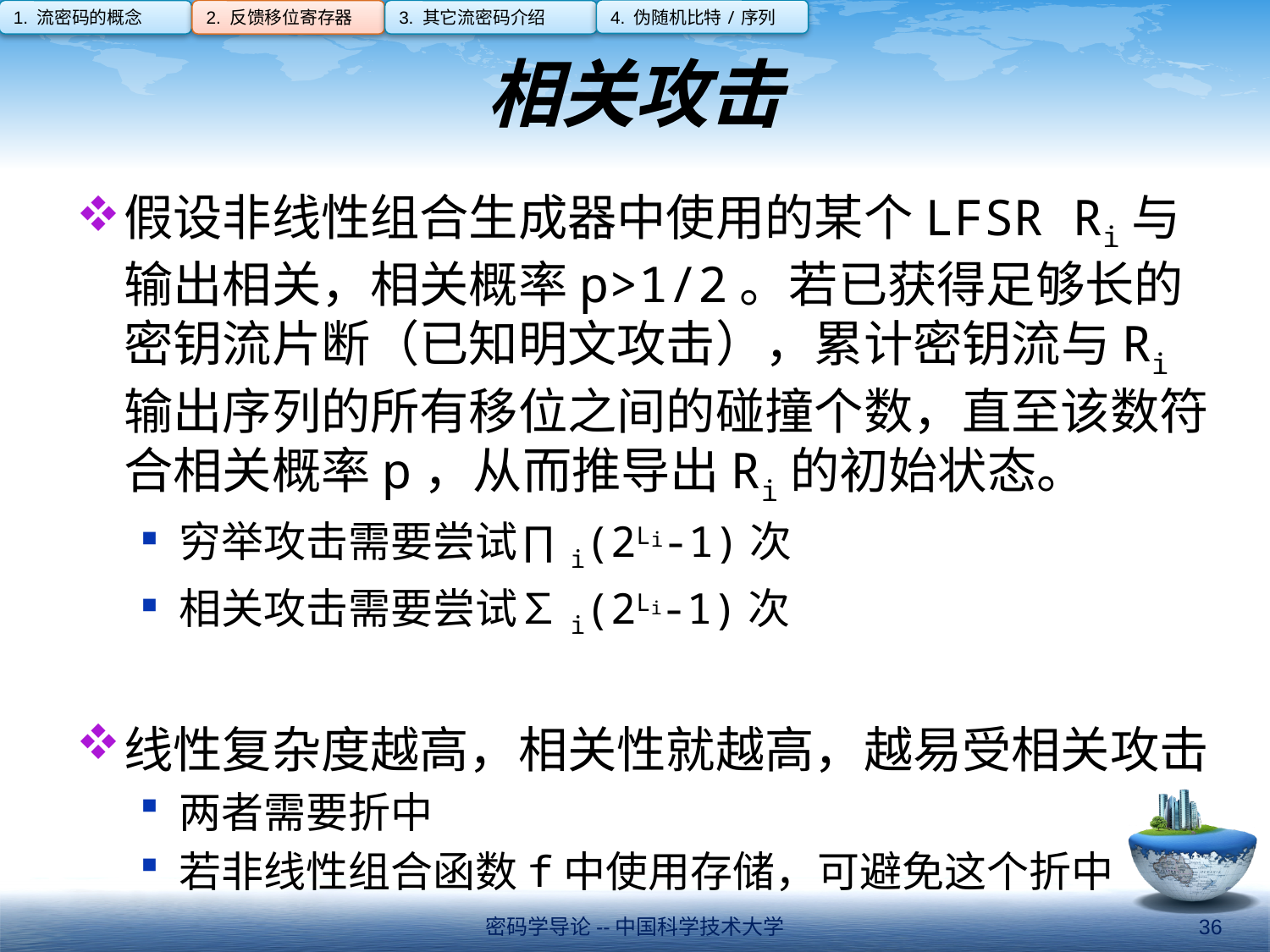

4. 伪随机比特/序列
1. 流密码的概念
2. 反馈移位寄存器
3. 其它流密码介绍
# 相关攻击
假设非线性组合生成器中使用的某个LFSR Ri与输出相关，相关概率p>1/2。若已获得足够长的密钥流片断（已知明文攻击），累计密钥流与Ri输出序列的所有移位之间的碰撞个数，直至该数符合相关概率p，从而推导出Ri的初始状态。
穷举攻击需要尝试∏i(2Li-1)次
相关攻击需要尝试∑i(2Li-1)次

线性复杂度越高，相关性就越高，越易受相关攻击
两者需要折中
若非线性组合函数f中使用存储，可避免这个折中
密码学导论--中国科学技术大学
36